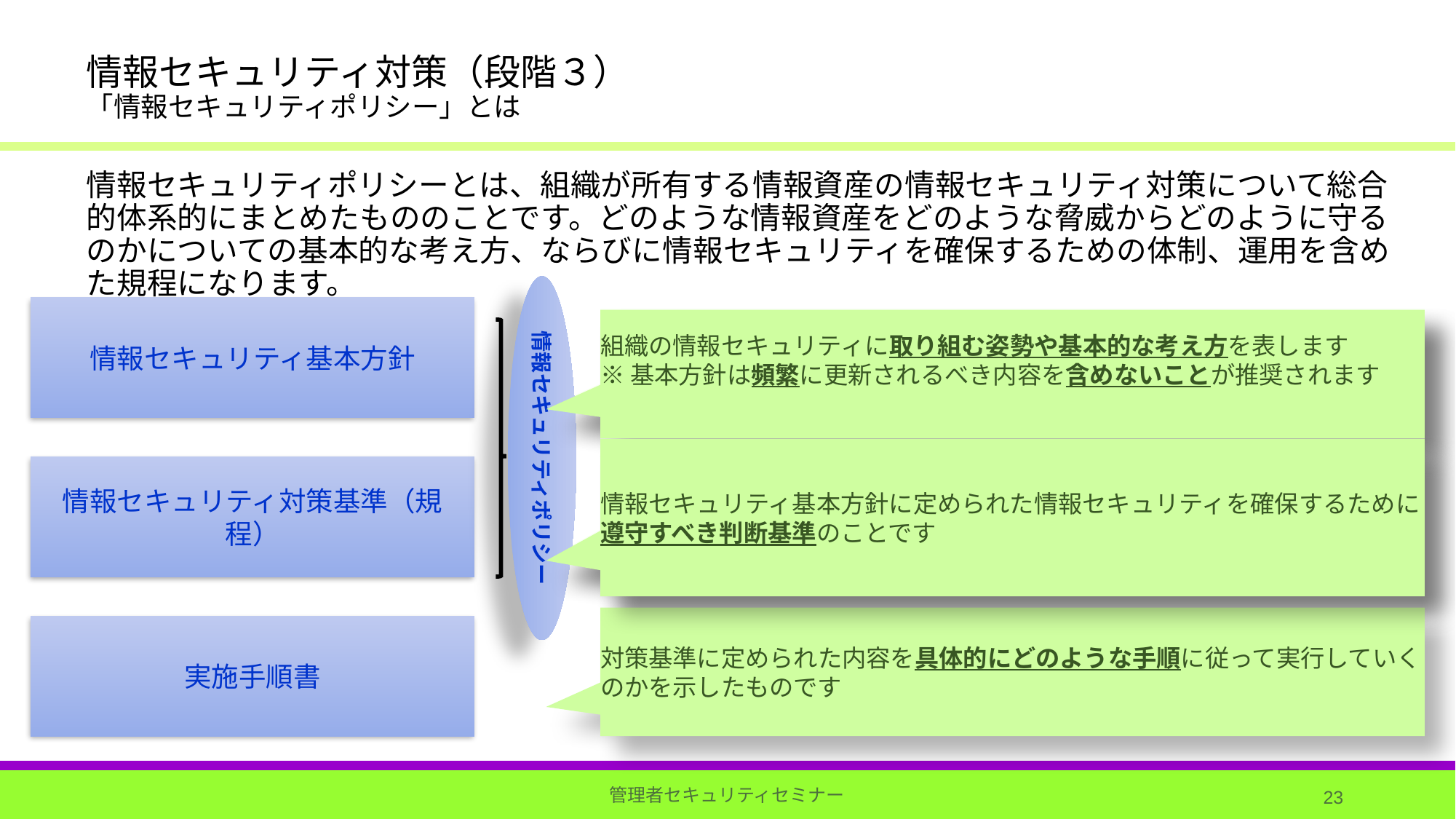

# 情報セキュリティ対策（段階３） 「情報セキュリティポリシー」とは
情報セキュリティポリシーとは、組織が所有する情報資産の情報セキュリティ対策について総合的体系的にまとめたもののことです。どのような情報資産をどのような脅威からどのように守るのかについての基本的な考え方、ならびに情報セキュリティを確保するための体制、運用を含めた規程になります。
情報セキュリティポリシー
情報セキュリティ基本方針
組織の情報セキュリティに取り組む姿勢や基本的な考え方を表します
※基本方針は頻繁に更新されるべき内容を含めないことが推奨されます

組織の情報セキュリティに取り組む姿勢や基本的な考え方を表します
※基本方針は頻繁に更新されるべき内容を含めないことが推奨されます

情報セキュリティ基本方針に定められた情報セキュリティを確保するために遵守すべき判断基準のことです
情報セキュリティ基本方針に定められた情報セキュリティを確保するために遵守すべき判断基準のことです
情報セキュリティ対策基準（規程）
対策基準に定められた内容を具体的にどのような手順に従って実行していくのかを示したものです
実施手順書
管理者セキュリティセミナー
23